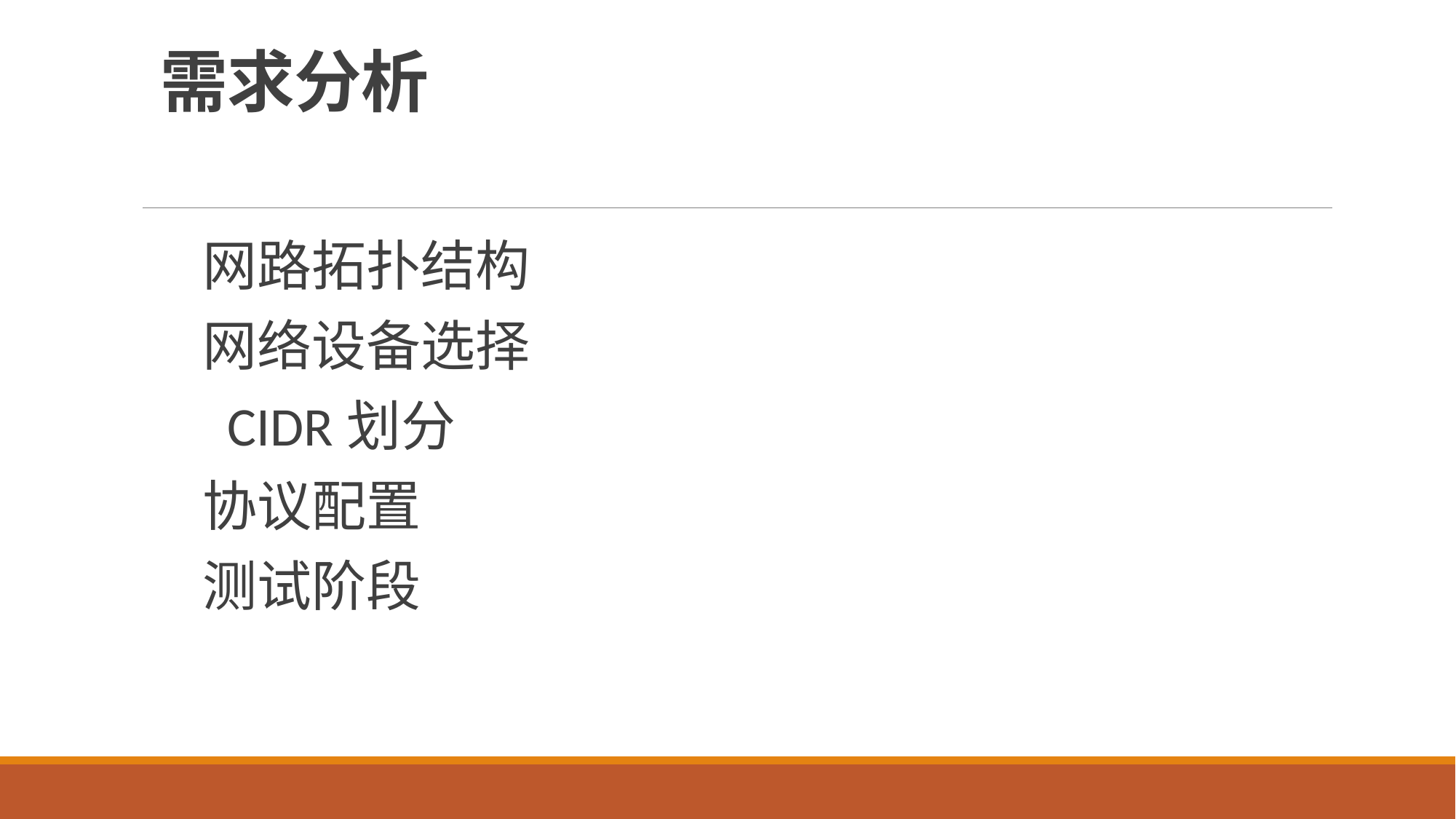

# 需求分析
网路拓扑结构
网络设备选择
  CIDR划分
协议配置
测试阶段